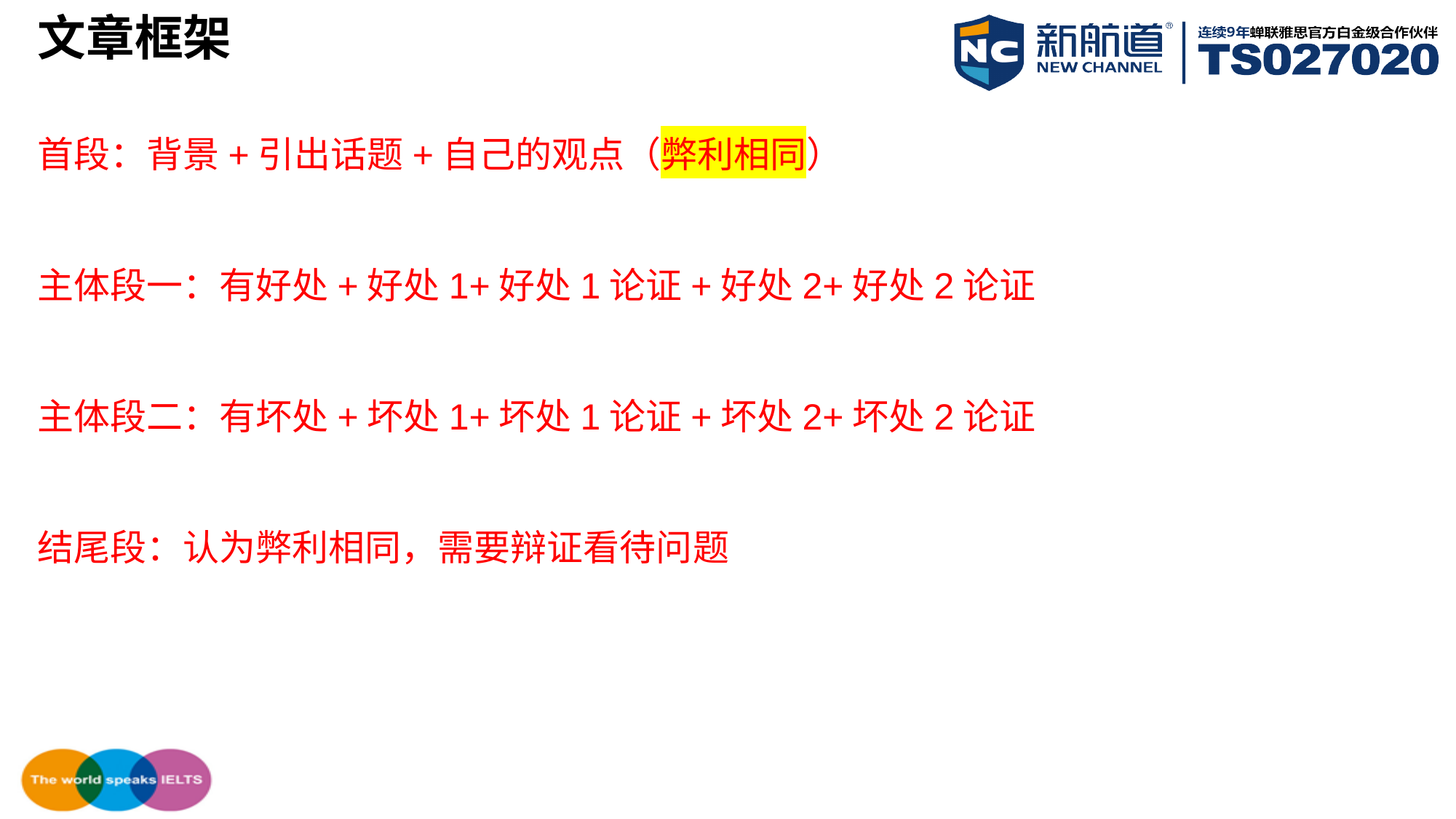

文章框架

首段：背景+引出话题+自己的观点（弊利相同）

主体段一：有好处+好处1+好处1论证+好处2+好处2论证

主体段二：有坏处+坏处1+坏处1论证+坏处2+坏处2论证

结尾段：认为弊利相同，需要辩证看待问题